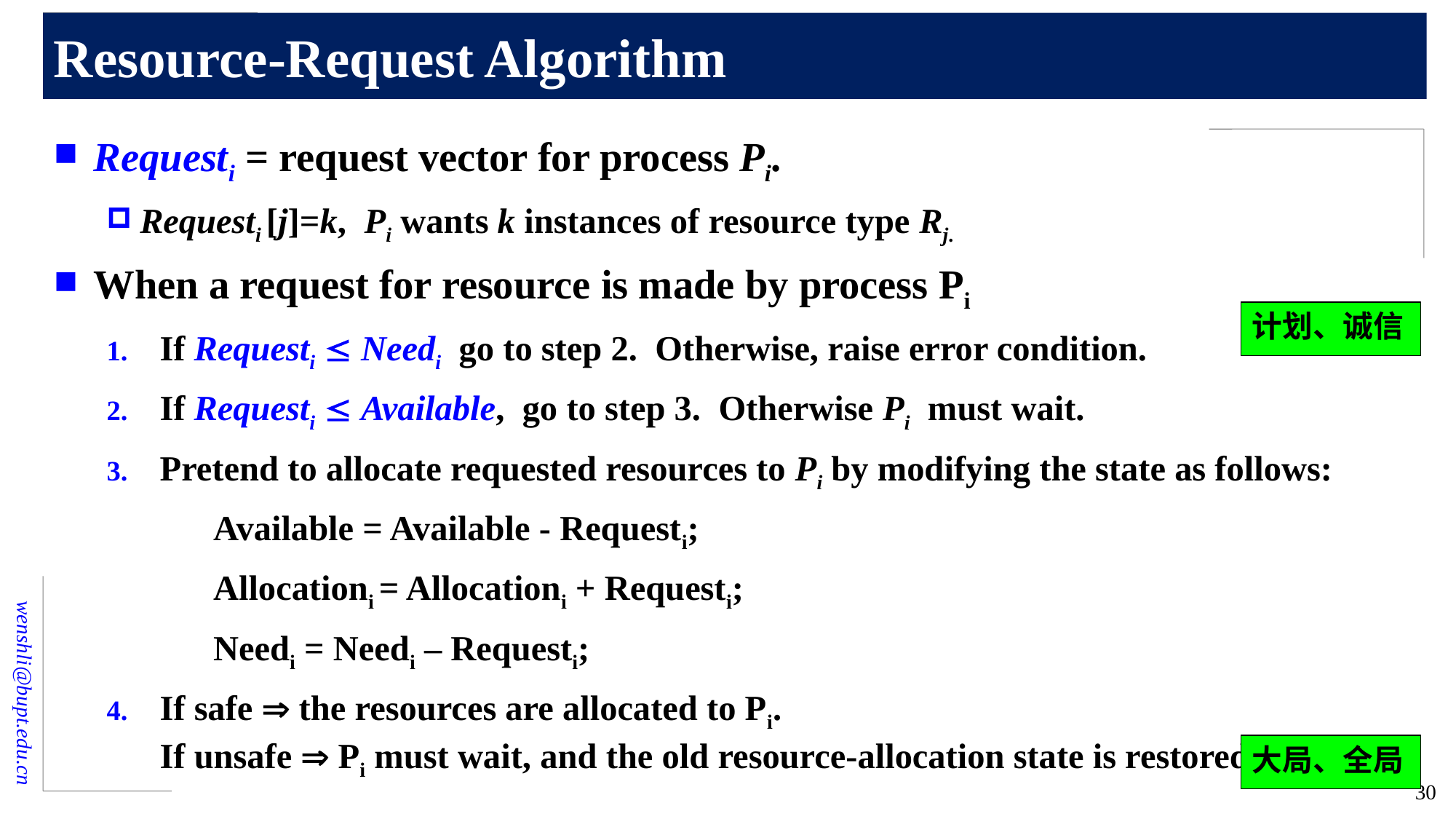

# Resource-Request Algorithm
Requesti = request vector for process Pi.
Requesti [j]=k,  Pi wants k instances of resource type Rj.
When a request for resource is made by process Pi
If Requesti ≤ Needi  go to step 2.  Otherwise, raise error condition.
If Requesti ≤ Available,  go to step 3.  Otherwise Pi  must wait.
Pretend to allocate requested resources to Pi by modifying the state as follows:
      Available = Available - Requesti;
      Allocationi = Allocationi + Requesti;
      Needi = Needi – Requesti;
If safe ⇒ the resources are allocated to Pi.
If unsafe ⇒ Pi must wait, and the old resource-allocation state is restored.
计划、诚信
大局、全局
30